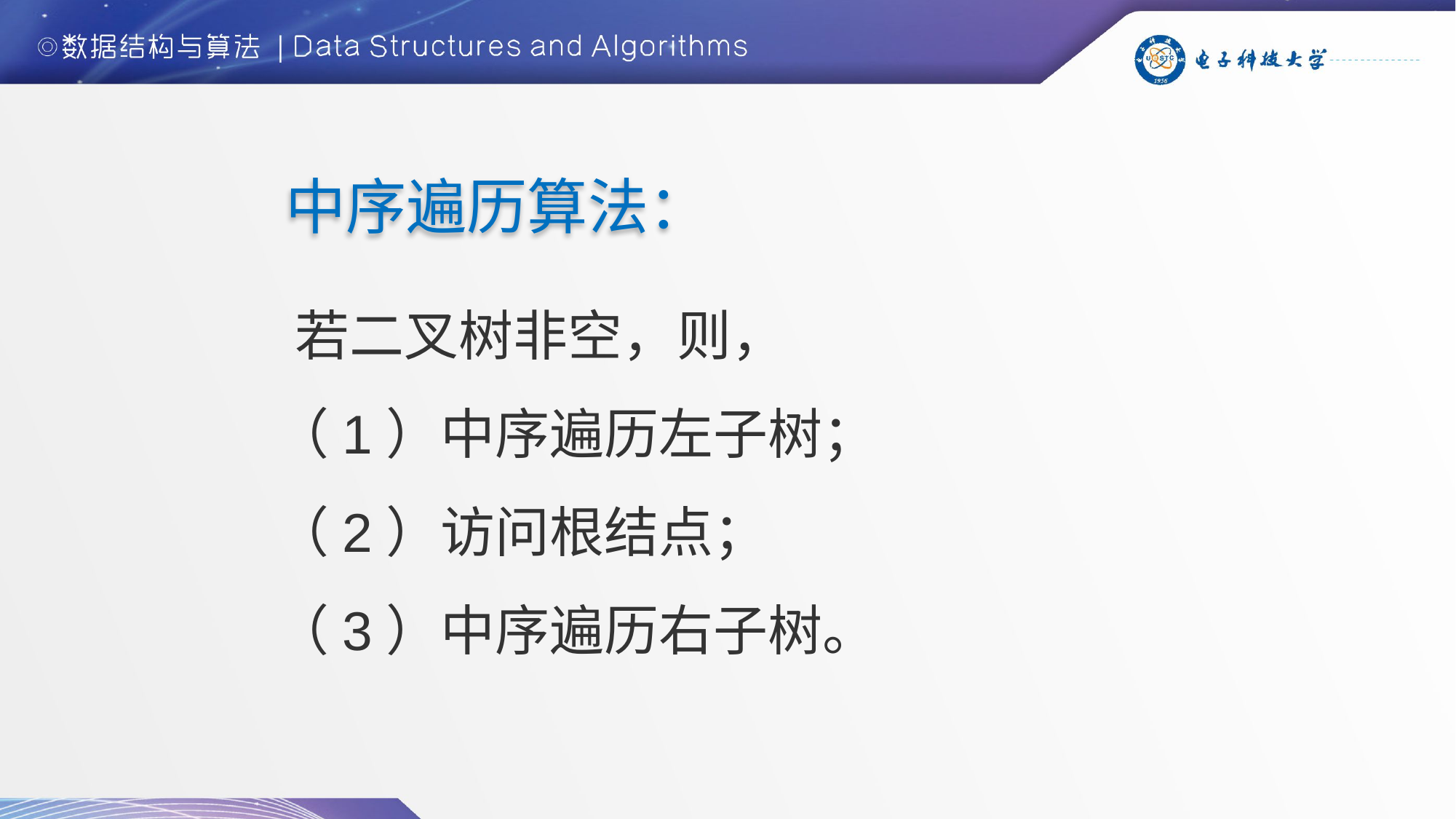

中序遍历算法：
  若二叉树非空，则，
（1）中序遍历左子树；
（2）访问根结点；
（3）中序遍历右子树。